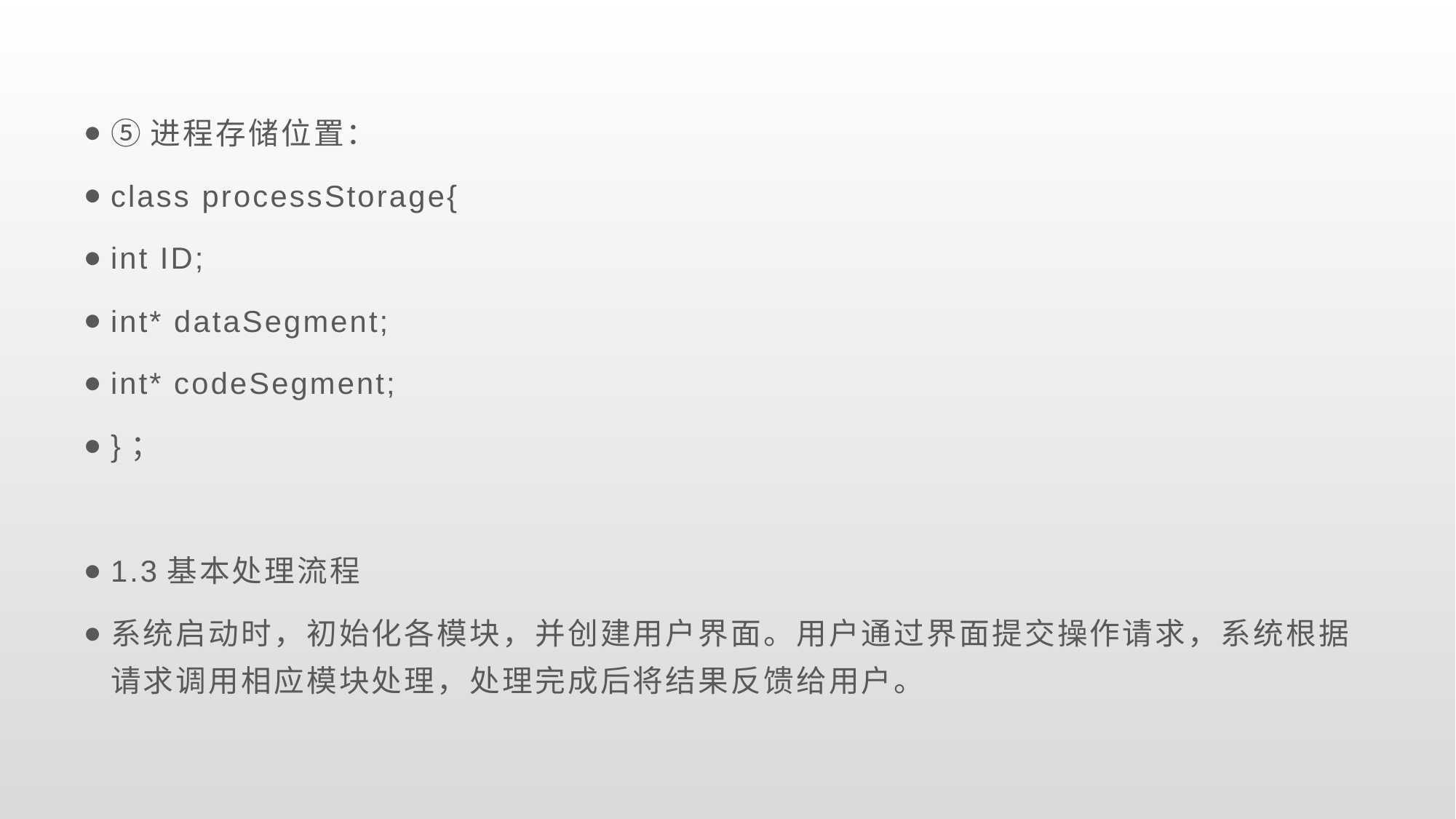

⑤进程存储位置：
class processStorage{
int ID;
int* dataSegment;
int* codeSegment;
}；

1.3基本处理流程
系统启动时，初始化各模块，并创建用户界面。用户通过界面提交操作请求，系统根据请求调用相应模块处理，处理完成后将结果反馈给用户。